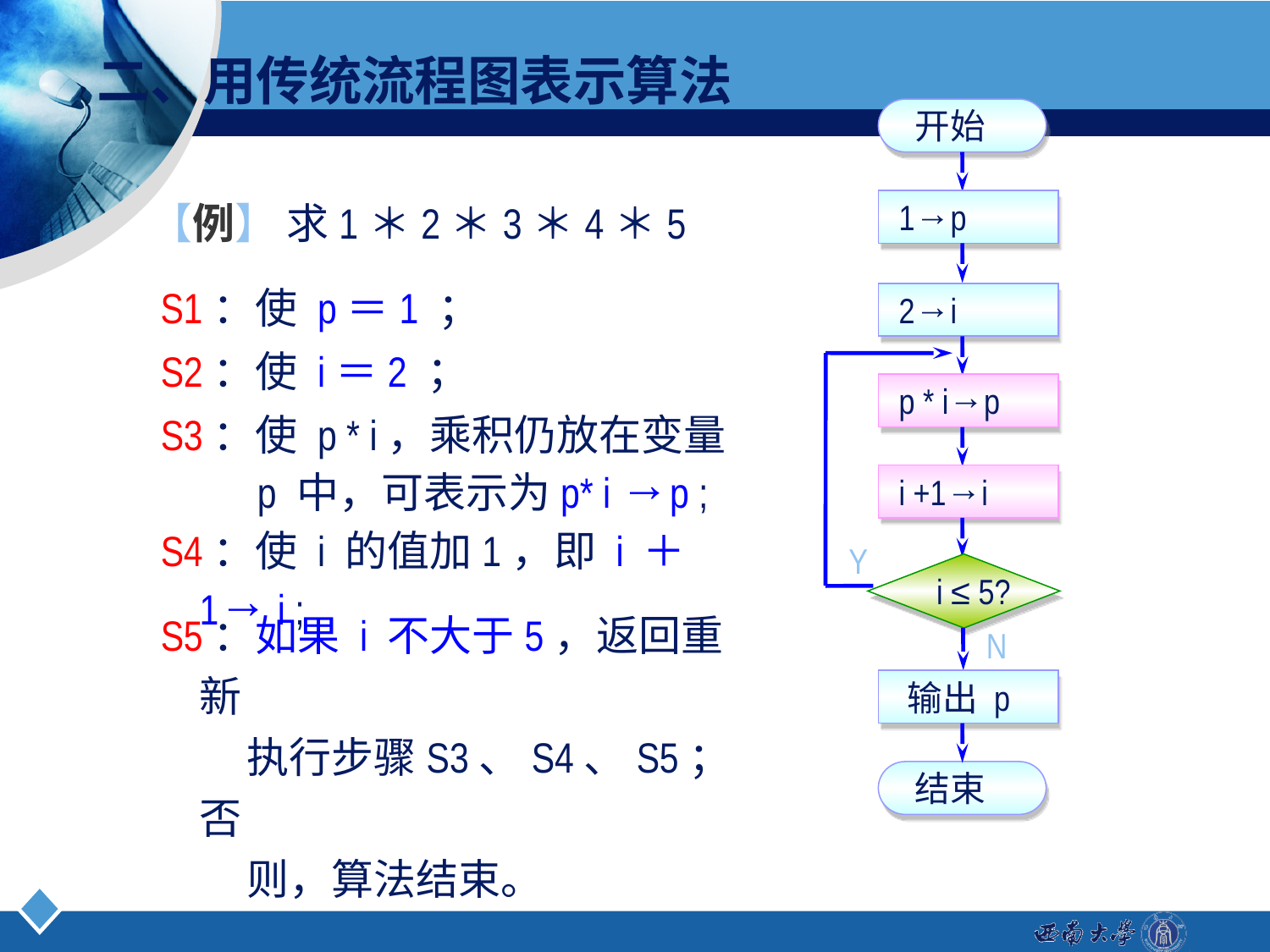

# 二、用传统流程图表示算法
 开始

【例】 求1＊2＊3＊4＊5
 1→p

S1：使 p＝1 ；
 2→i

S2：使 i＝2 ；

 p * i→p

S3：使 p * i，乘积仍放在变量
     p 中，可表示为p* i →p ;
 i +1→i

S4：使 i 的值加1，即 i ＋1→ i ;
Y
 i ≤ 5?

S5：如果 i 不大于5，返回重新
     执行步骤S3、S4、S5；否
     则，算法结束。
N

 输出 p

 结束